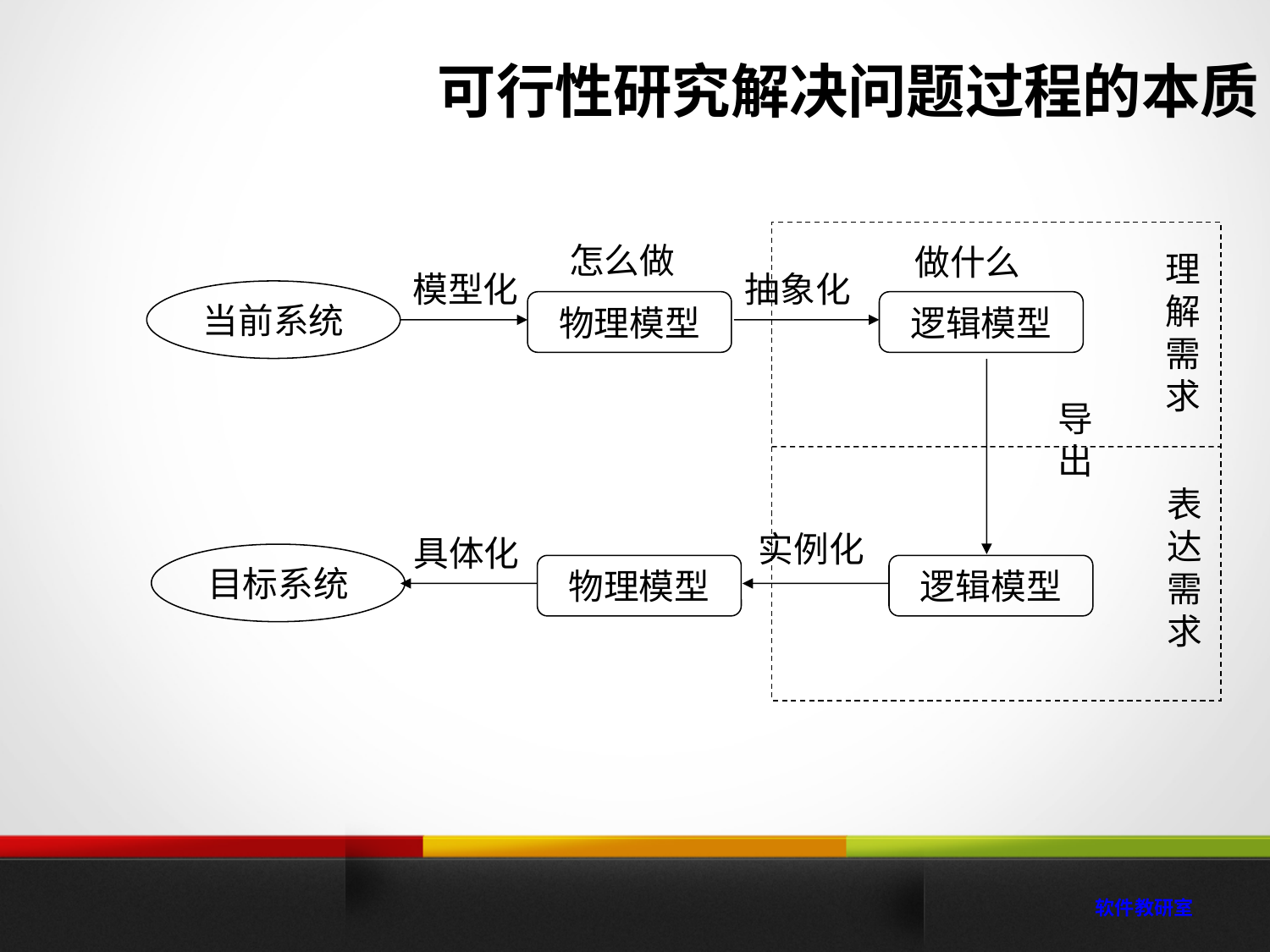

可行性研究解决问题过程的本质

怎么做
做什么
理解需求
模型化
抽象化
当前系统
物理模型
逻辑模型

导
出

表达需求
实例化
具体化
目标系统
物理模型
逻辑模型

                                     软件教研室